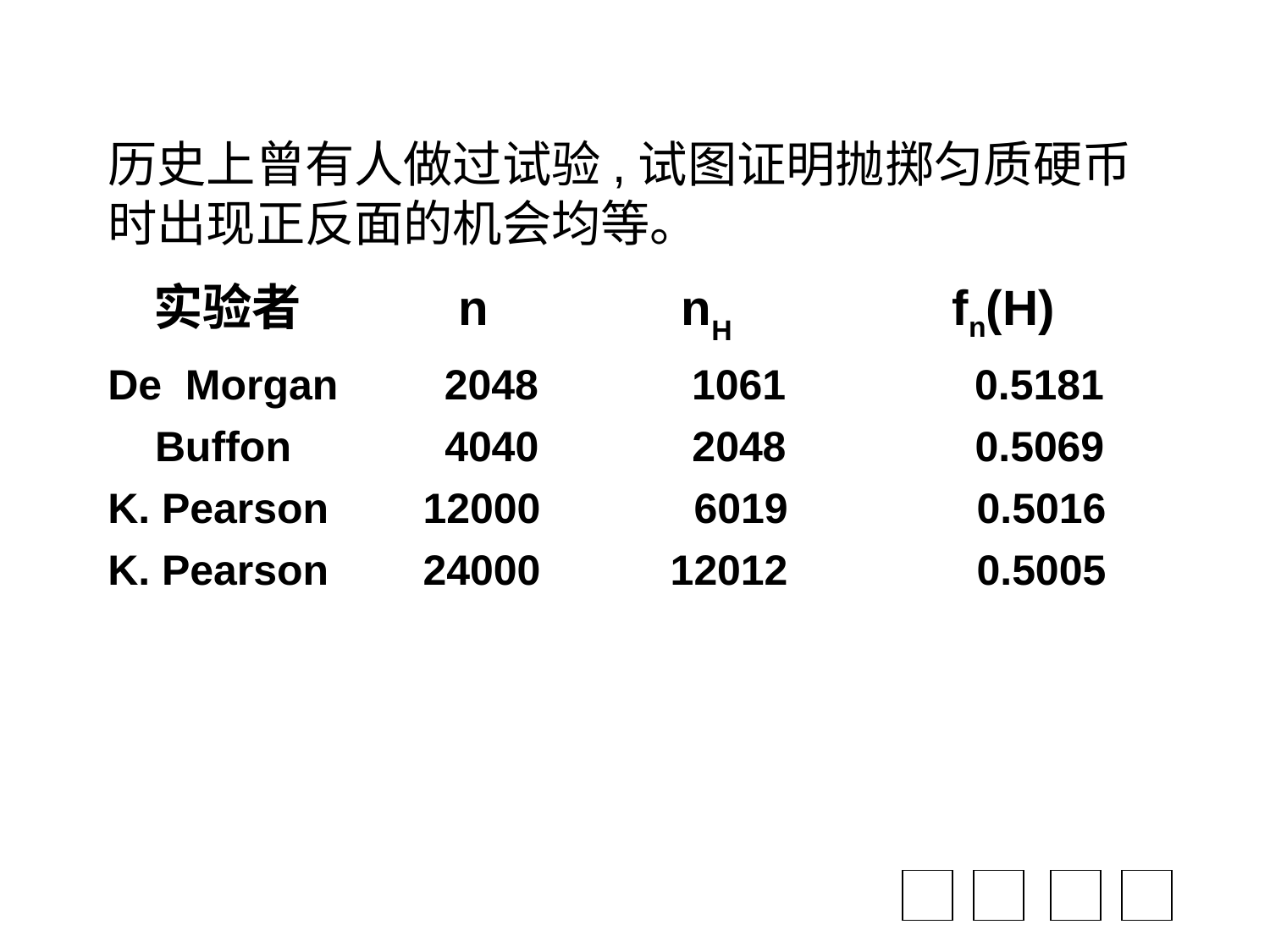

历史上曾有人做过试验,试图证明抛掷匀质硬币时出现正反面的机会均等。
   实验者             n              nH                fn(H)
De  Morgan         2048             1061                0.5181
    Buffon             4040             2048                0.5069
K. Pearson        12000             6019                0.5016
K. Pearson        24000           12012                0.5005